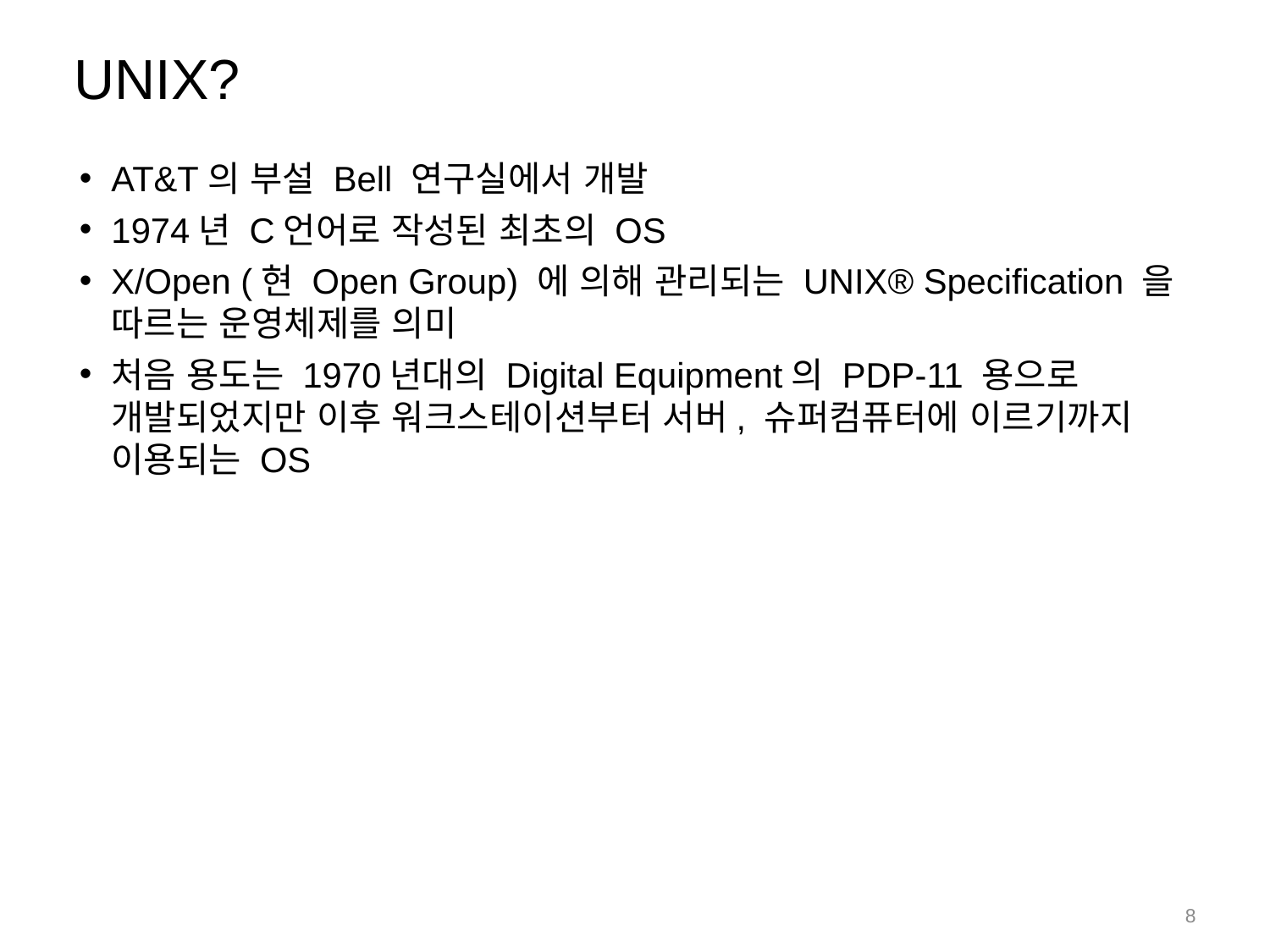

# UNIX?
AT&T의 부설 Bell 연구실에서 개발
1974년 C언어로 작성된 최초의 OS
X/Open (현 Open Group) 에 의해 관리되는 UNIX® Specification 을 따르는 운영체제를 의미
처음 용도는 1970년대의 Digital Equipment의 PDP-11 용으로 개발되었지만 이후 워크스테이션부터 서버, 슈퍼컴퓨터에 이르기까지 이용되는 OS
8